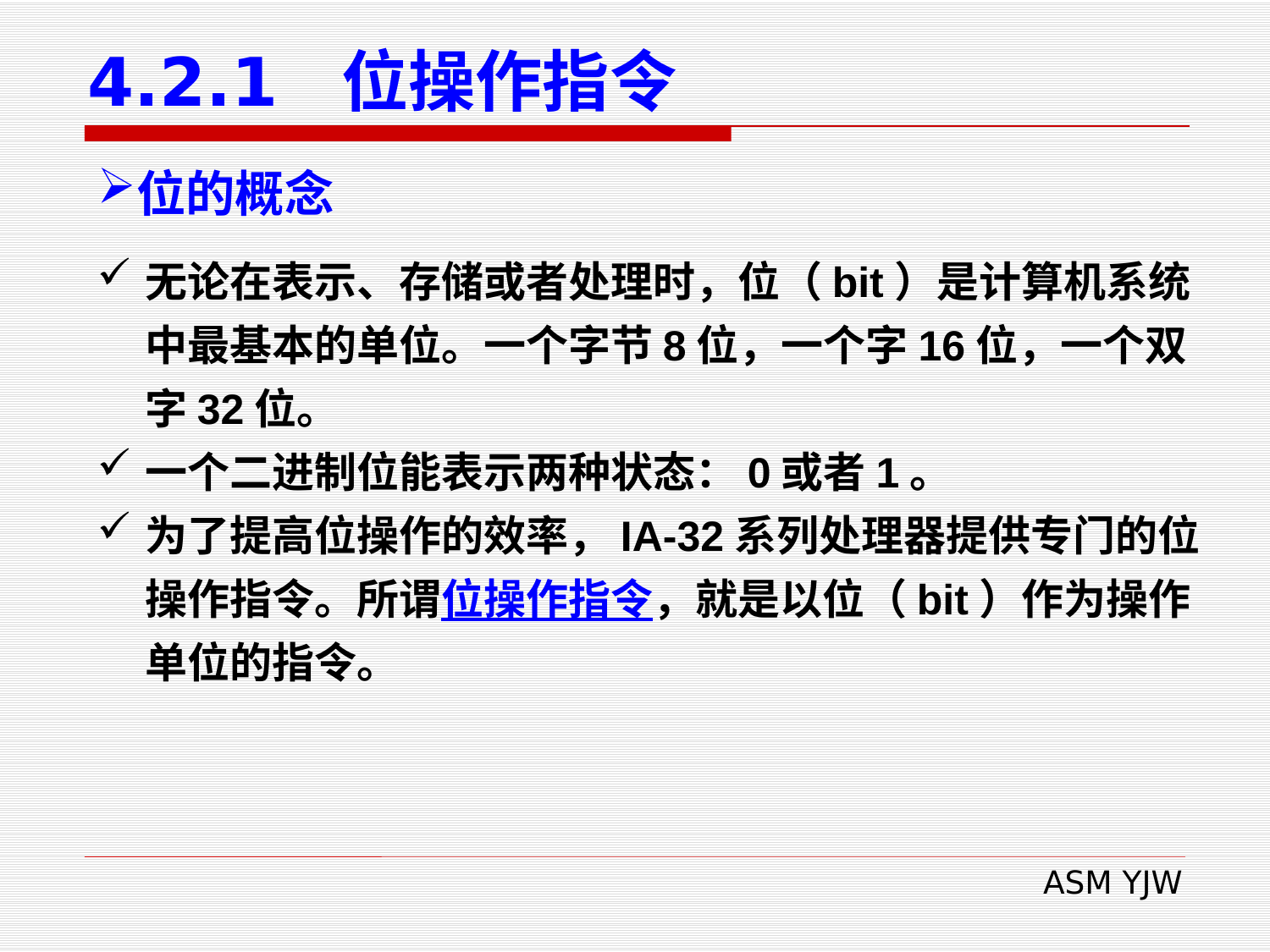

# 4.2.1  位操作指令
位的概念
无论在表示、存储或者处理时，位（bit）是计算机系统中最基本的单位。一个字节8位，一个字16位，一个双字32位。
一个二进制位能表示两种状态：0或者1。
为了提高位操作的效率，IA-32系列处理器提供专门的位操作指令。所谓位操作指令，就是以位（bit）作为操作单位的指令。